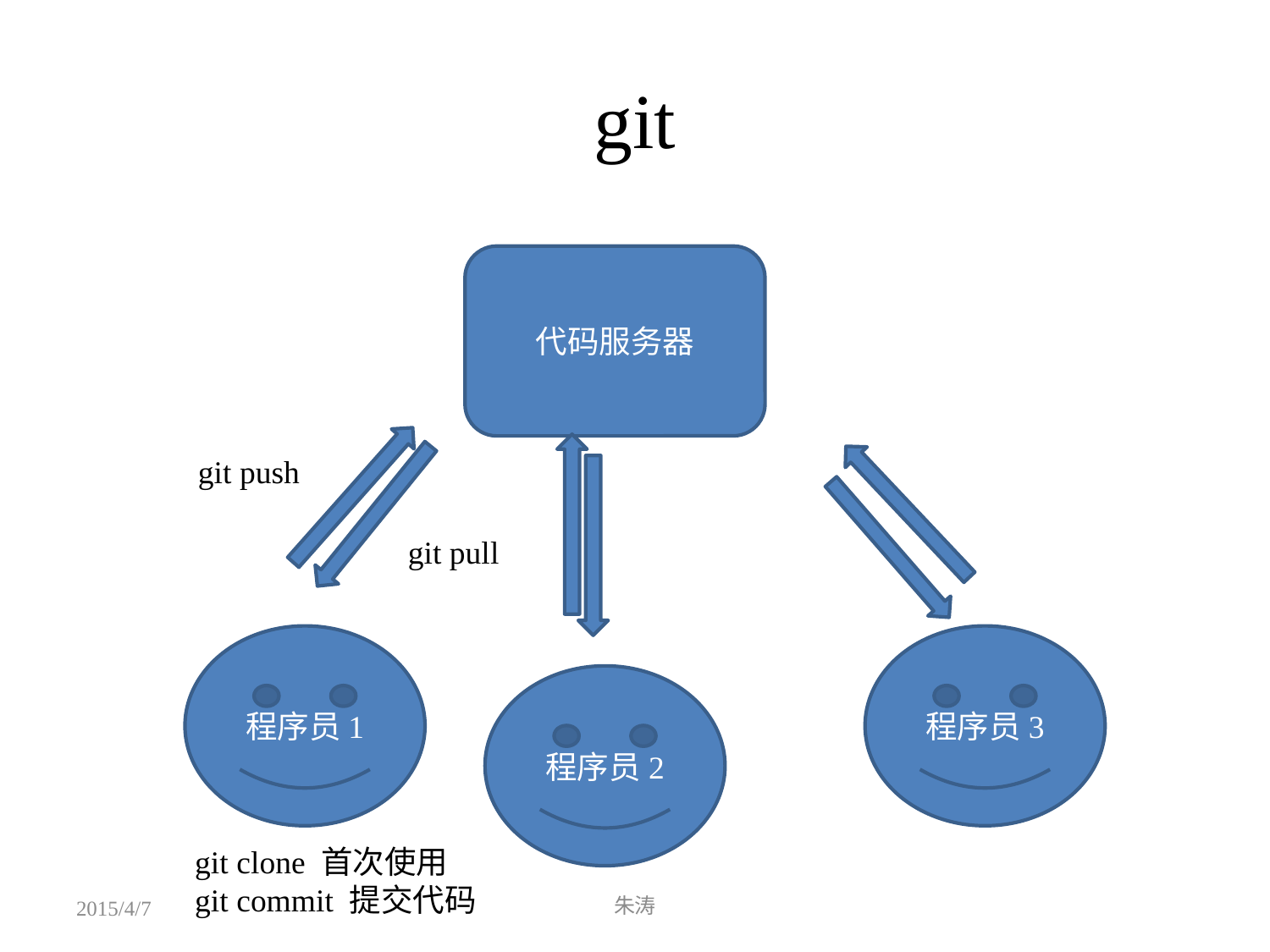

# git
代码服务器
git push

git pull

程序员1
程序员3
程序员2
git clone 首次使用
git commit 提交代码
2015/4/7
朱涛